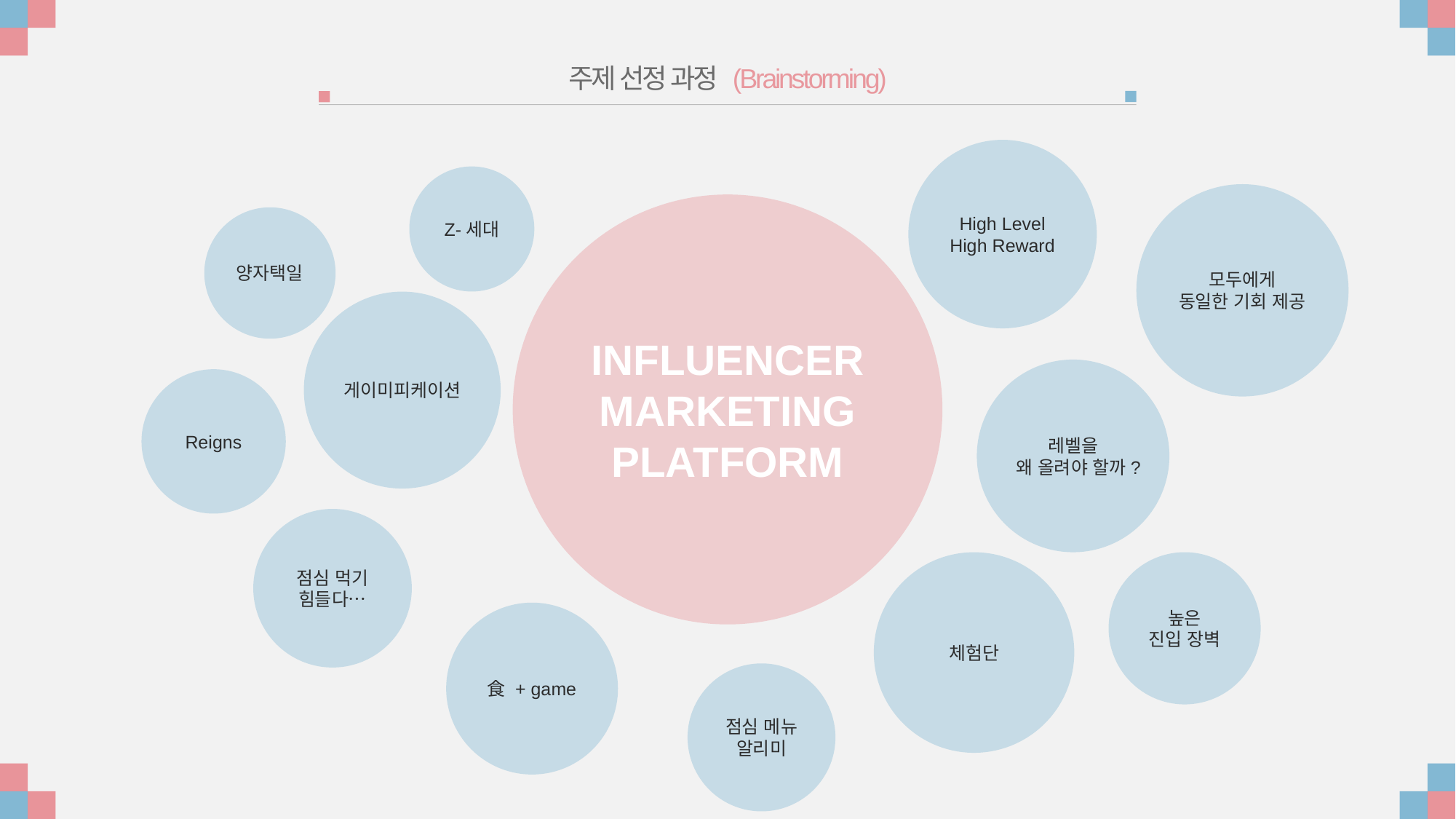

주제 선정 과정 (Brainstorming)

High Level
High Reward
Z-세대
모두에게
동일한 기회 제공
INFLUENCER
MARKETING
PLATFORM
양자택일
게이미피케이션
레벨을
왜 올려야 할까?
Reigns
점심 먹기 힘들다…
체험단
높은
진입 장벽
食 + game
점심 메뉴 알리미